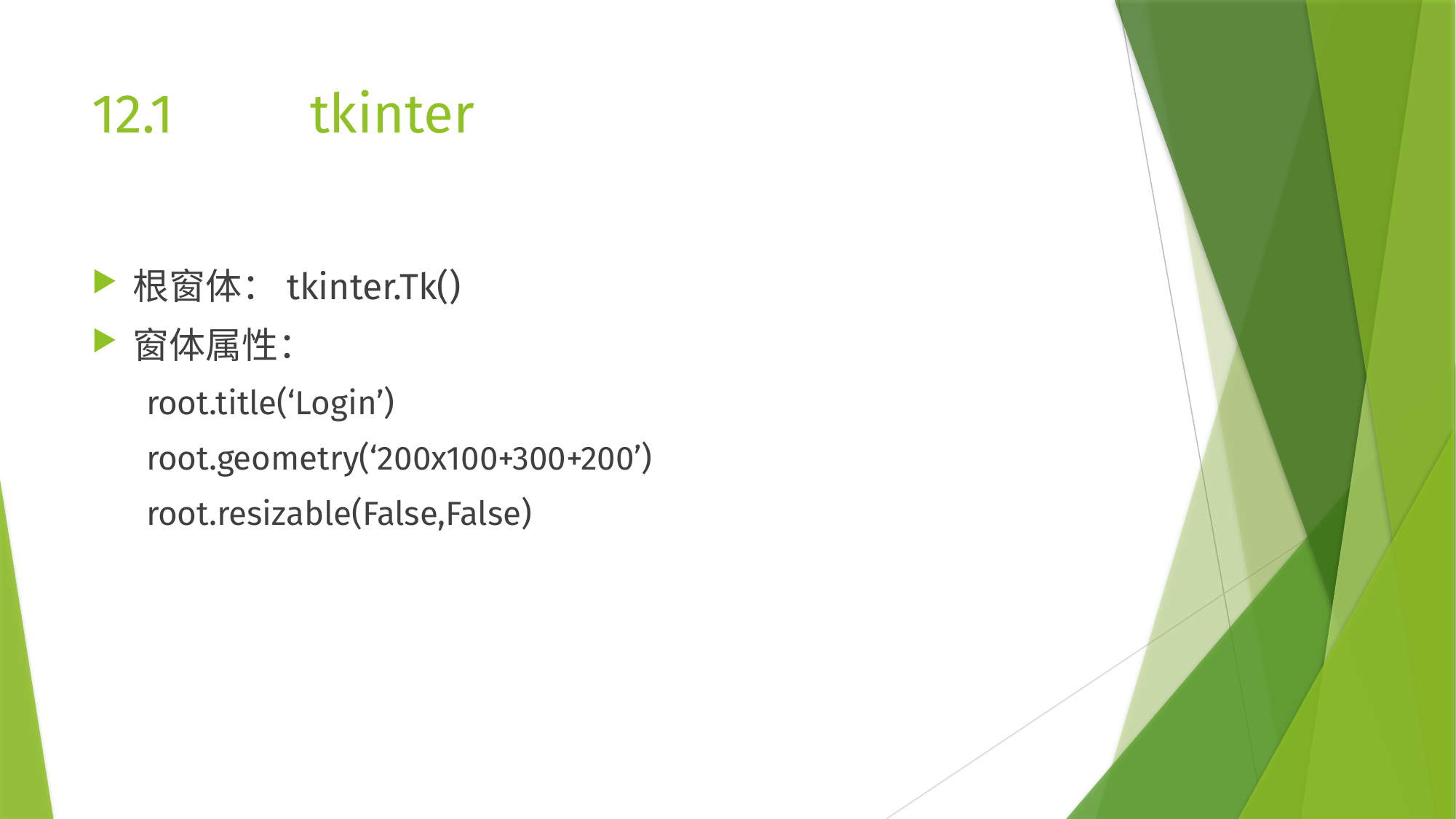

# 12.1		tkinter
根窗体：tkinter.Tk()
窗体属性：
root.title(‘Login’)
root.geometry(‘200x100+300+200’)
root.resizable(False,False)